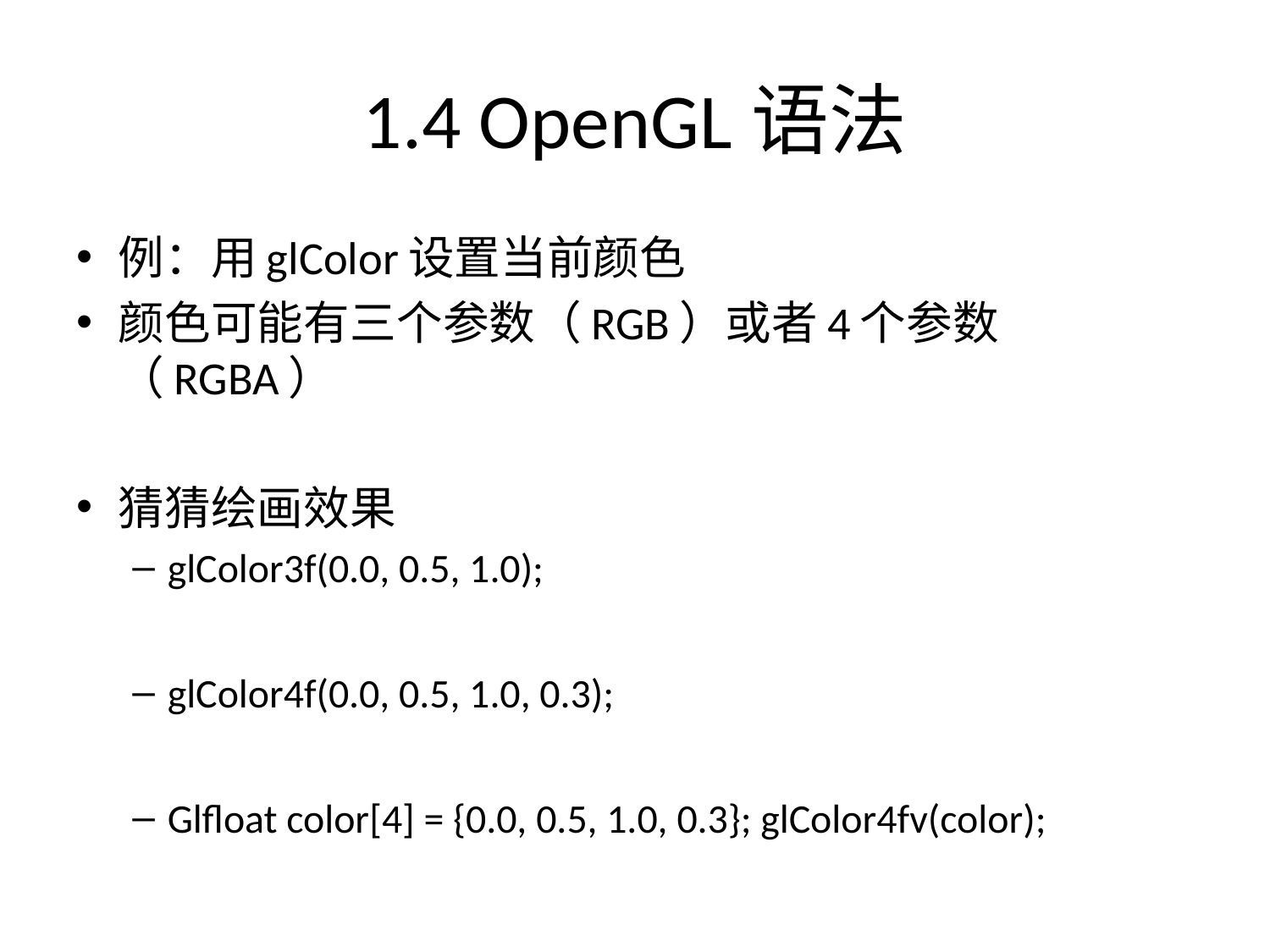

# 1.4 OpenGL语法
例：用glColor设置当前颜色
颜色可能有三个参数（RGB）或者4个参数（RGBA）

猜猜绘画效果
glColor3f(0.0, 0.5, 1.0);

glColor4f(0.0, 0.5, 1.0, 0.3);

Glfloat color[4] = {0.0, 0.5, 1.0, 0.3}; glColor4fv(color);